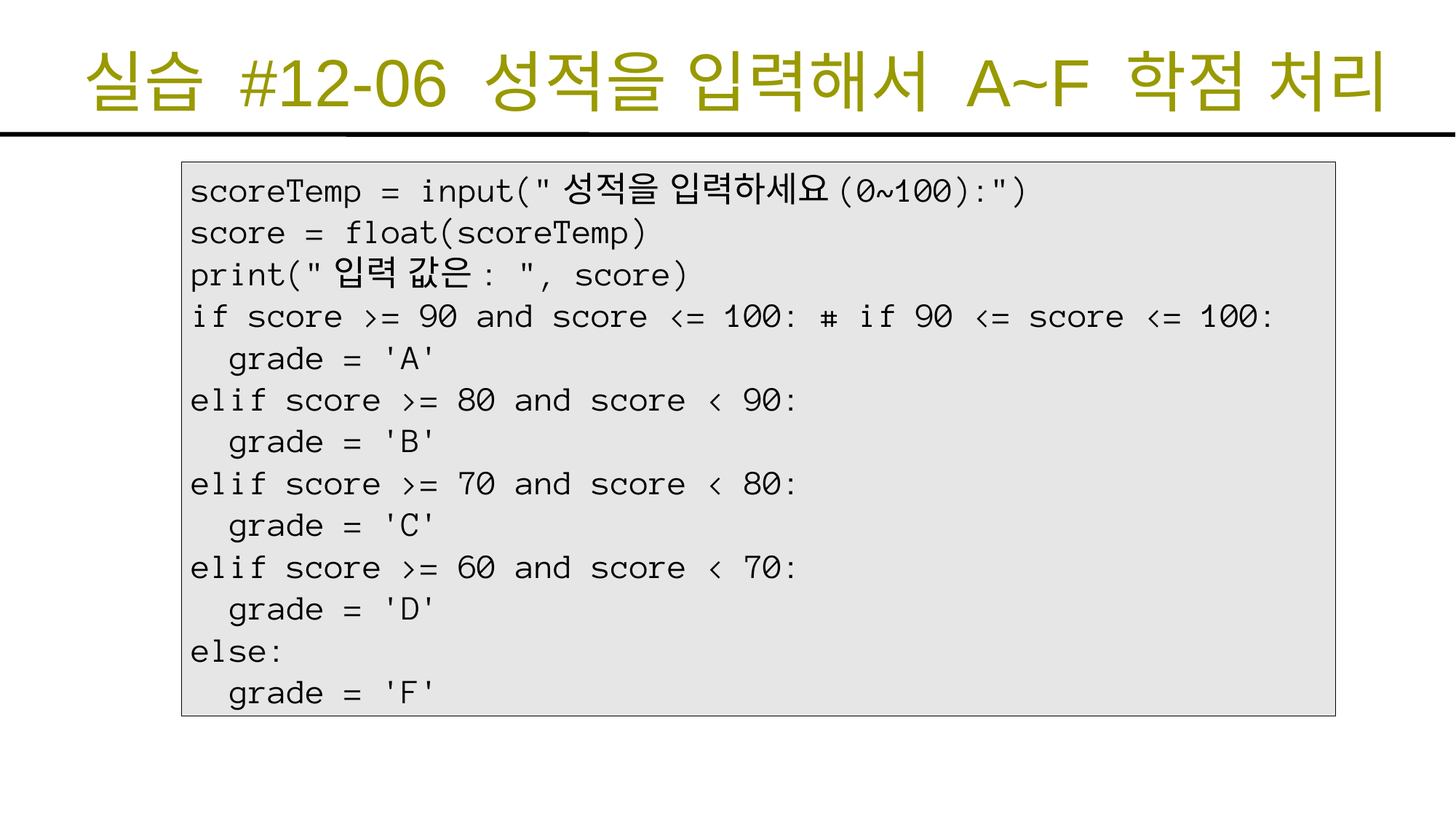

# 실습 #12-06 성적을 입력해서 A~F 학점 처리

scoreTemp = input("성적을 입력하세요(0~100):")
score = float(scoreTemp)
print("입력 값은: ", score)
if score >= 90 and score <= 100: # if 90 <= score <= 100:
  grade = 'A'
elif score >= 80 and score < 90:
  grade = 'B'
elif score >= 70 and score < 80:
  grade = 'C'
elif score >= 60 and score < 70:
  grade = 'D'
else:
  grade = 'F'